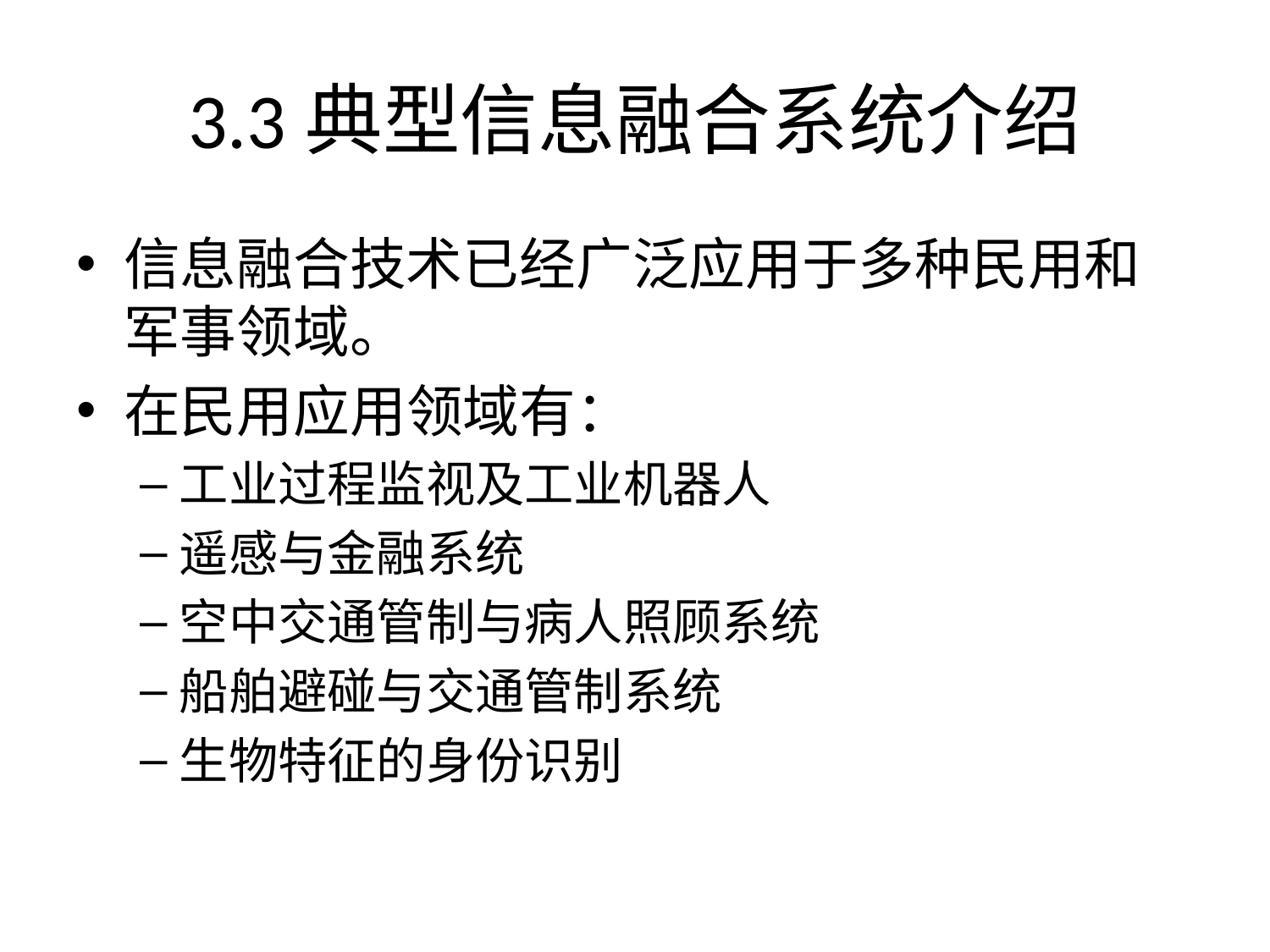

# 3.3典型信息融合系统介绍
信息融合技术已经广泛应用于多种民用和军事领域。
在民用应用领域有：
工业过程监视及工业机器人
遥感与金融系统
空中交通管制与病人照顾系统
船舶避碰与交通管制系统
生物特征的身份识别